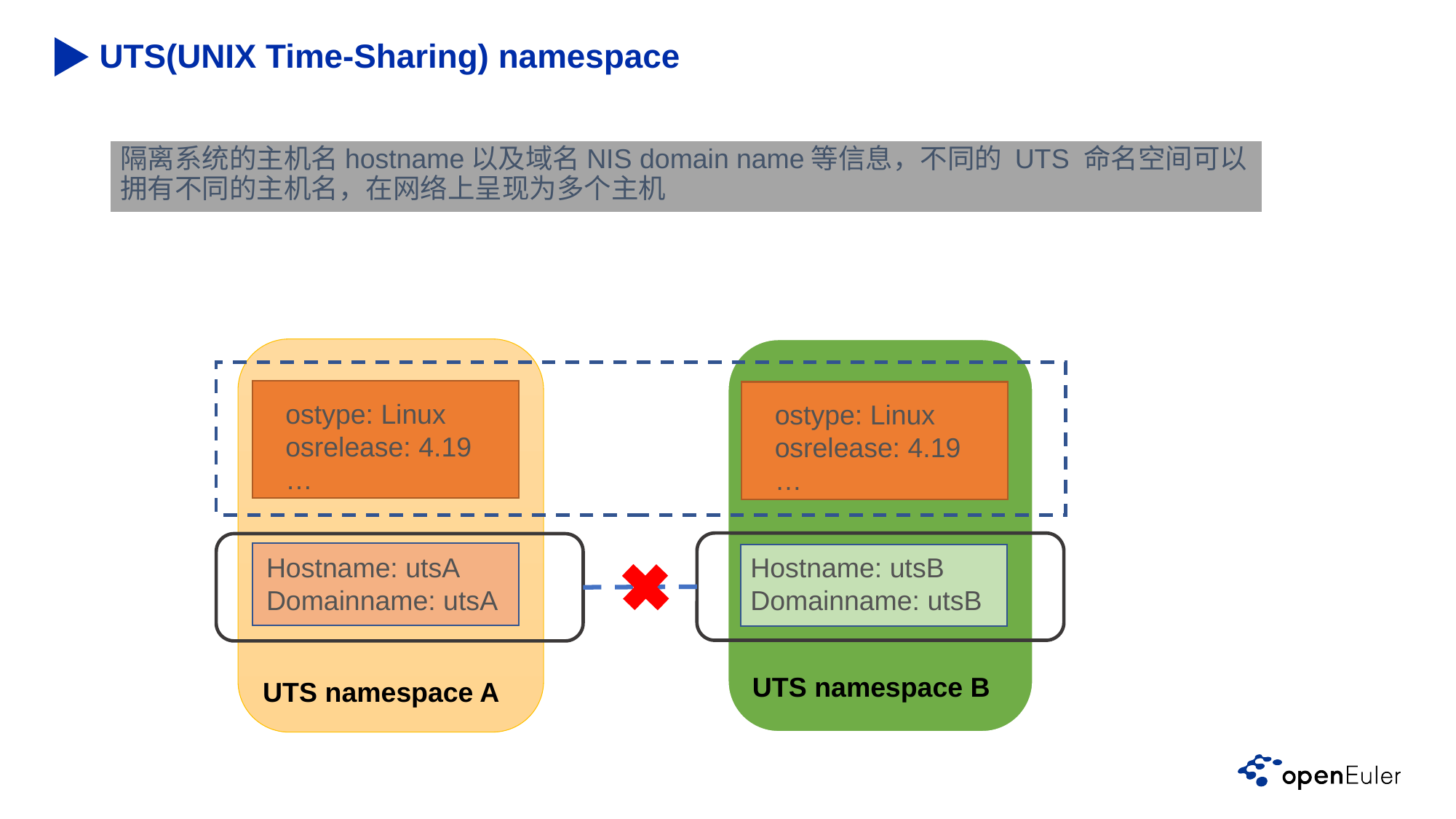

UTS(UNIX Time-Sharing) namespace
隔离系统的主机名hostname以及域名NIS domain name等信息，不同的 UTS 命名空间可以拥有不同的主机名，在网络上呈现为多个主机

ostype: Linux
osrelease: 4.19
…
ostype: Linux
osrelease: 4.19
…

Hostname: utsA
Domainname: utsA

Hostname: utsB
Domainname: utsB

UTS namespace B
UTS namespace A